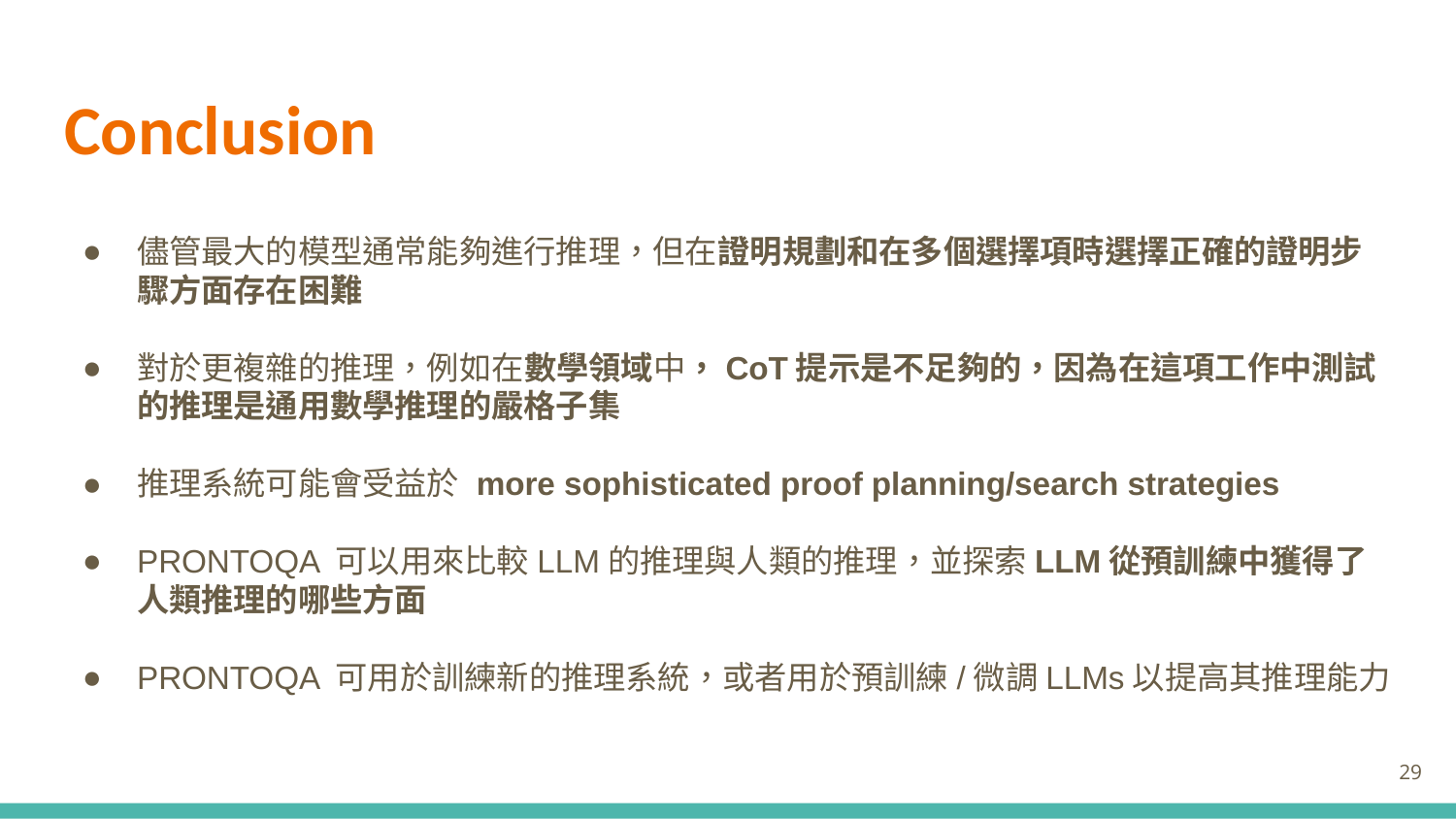

# Conclusion
儘管最大的模型通常能夠進行推理，但在證明規劃和在多個選擇項時選擇正確的證明步驟方面存在困難

對於更複雜的推理，例如在數學領域中，CoT提示是不足夠的，因為在這項工作中測試的推理是通用數學推理的嚴格子集

推理系統可能會受益於 more sophisticated proof planning/search strategies

PRONTOQA 可以用來比較LLM的推理與人類的推理，並探索LLM從預訓練中獲得了人類推理的哪些方面

PRONTOQA 可用於訓練新的推理系統，或者用於預訓練/微調LLMs以提高其推理能力
29